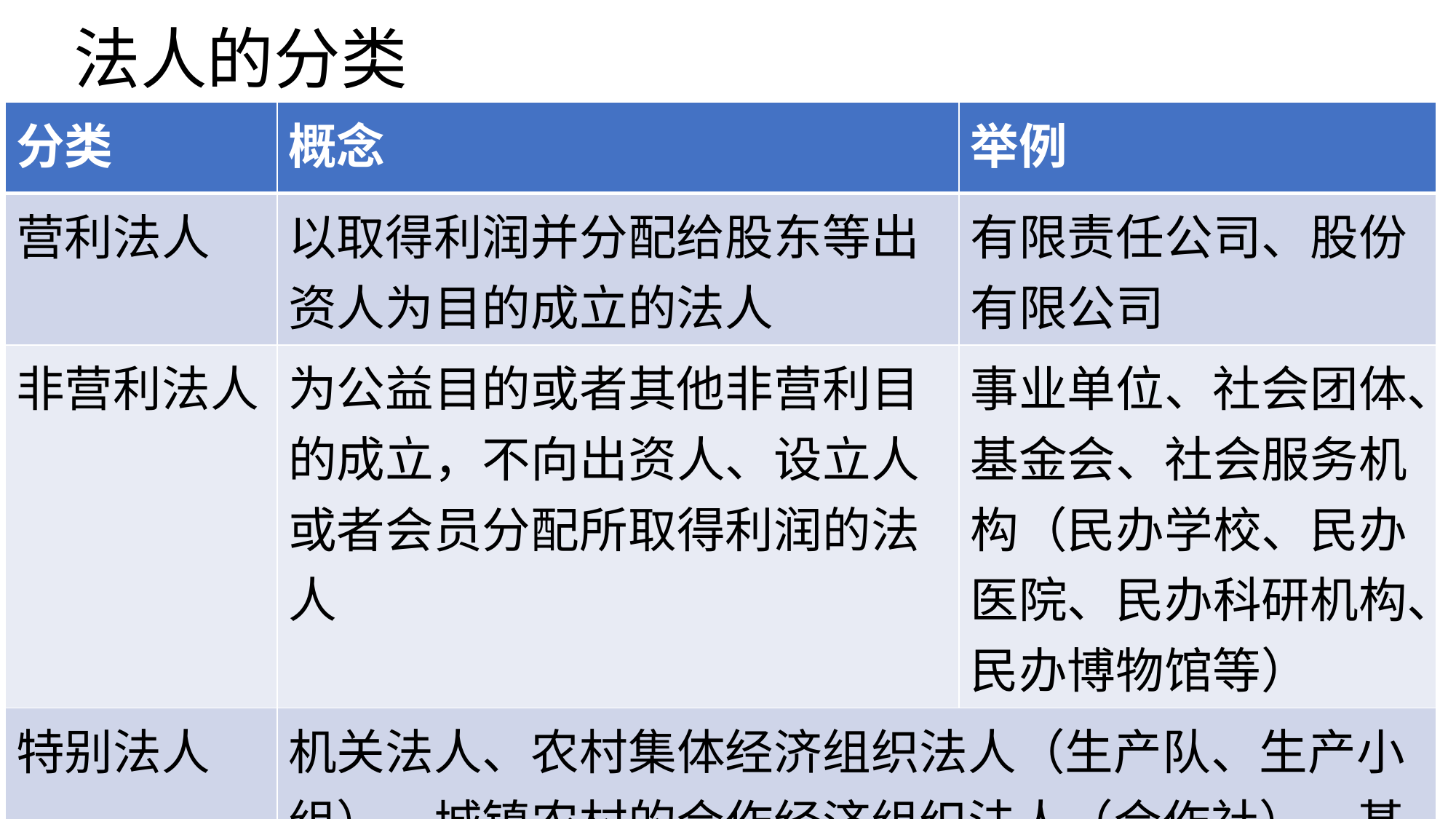

# 法人的分类
| 分类 | 概念 | 举例 |
| --- | --- | --- |
| 营利法人 | 以取得利润并分配给股东等出资人为目的成立的法人 | 有限责任公司、股份有限公司 |
| 非营利法人 | 为公益目的或者其他非营利目的成立，不向出资人、设立人或者会员分配所取得利润的法人 | 事业单位、社会团体、基金会、社会服务机构（民办学校、民办医院、民办科研机构、民办博物馆等） |
| 特别法人 | 机关法人、农村集体经济组织法人（生产队、生产小组）、城镇农村的合作经济组织法人（合作社）、基层群众性自治组织法人（居委会、村委会） |  |